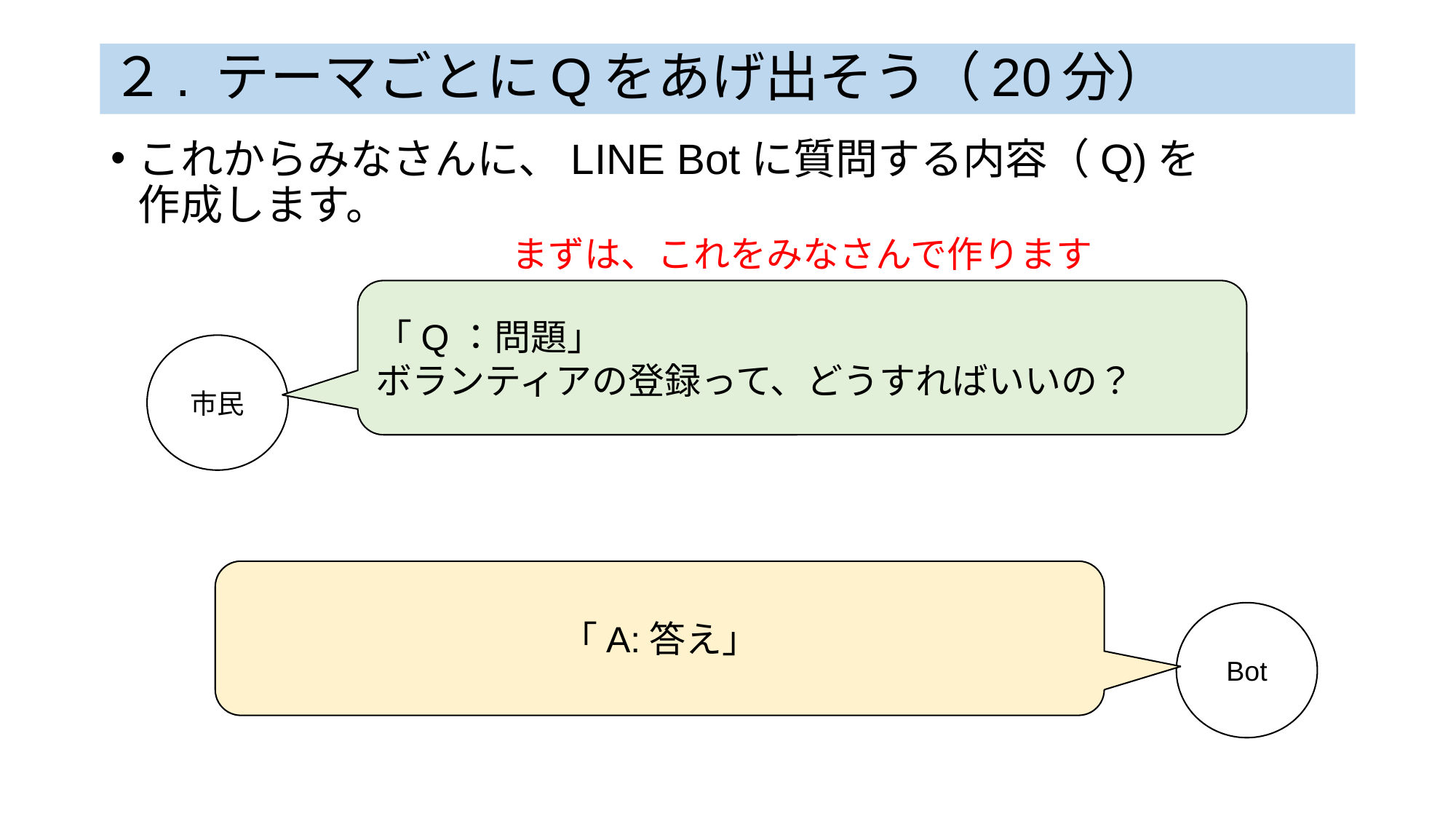

# ２. テーマごとにQをあげ出そう（20分）
これからみなさんに、LINE Botに質問する内容（Q)を
作成します。
まずは、これをみなさんで作ります
「Q：問題」
ボランティアの登録って、どうすればいいの？
市民
「A:答え」
Bot